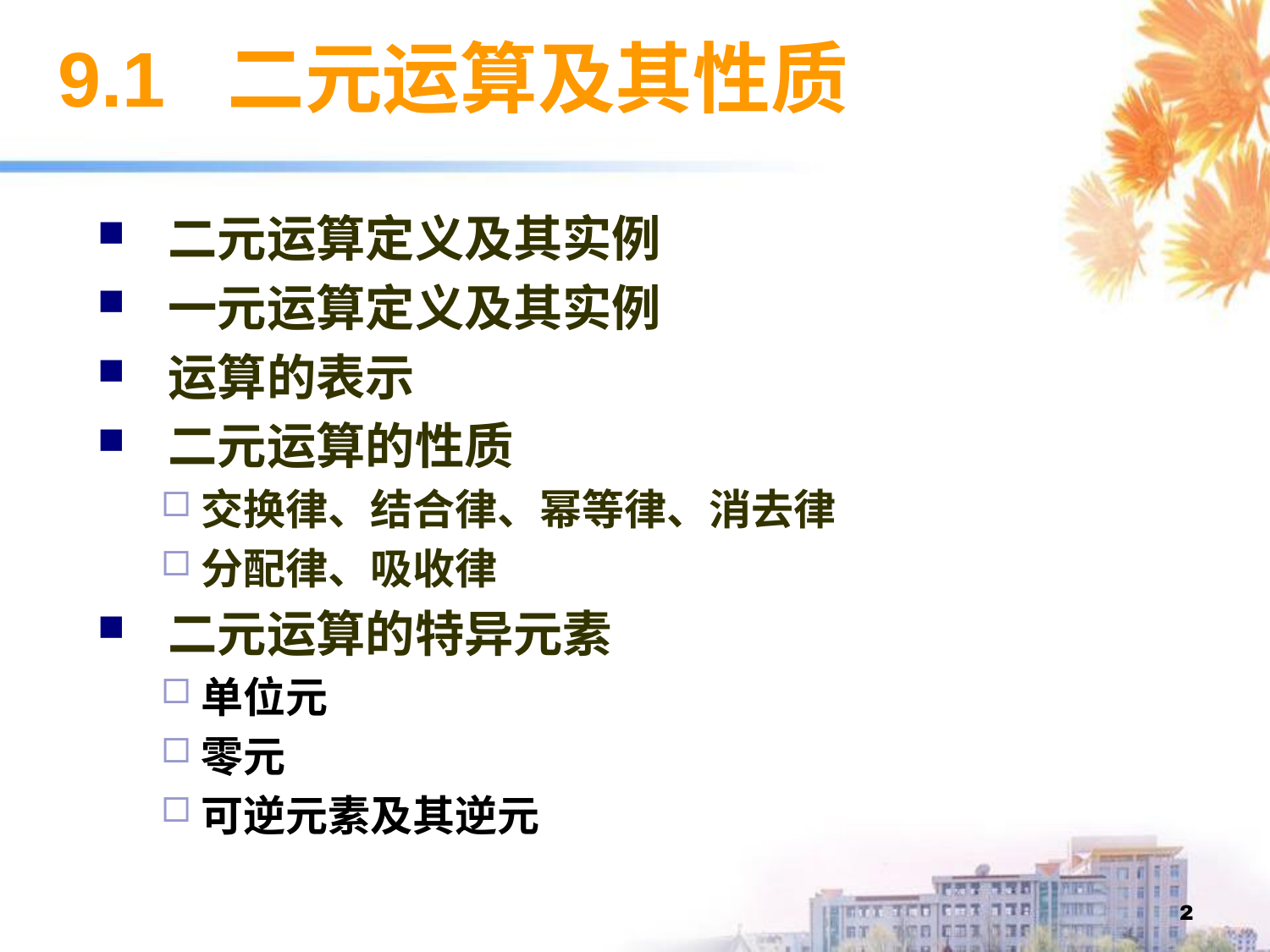

# 9.1  二元运算及其性质
 二元运算定义及其实例
 一元运算定义及其实例
 运算的表示
 二元运算的性质
交换律、结合律、幂等律、消去律
分配律、吸收律
 二元运算的特异元素
单位元
零元
可逆元素及其逆元
2